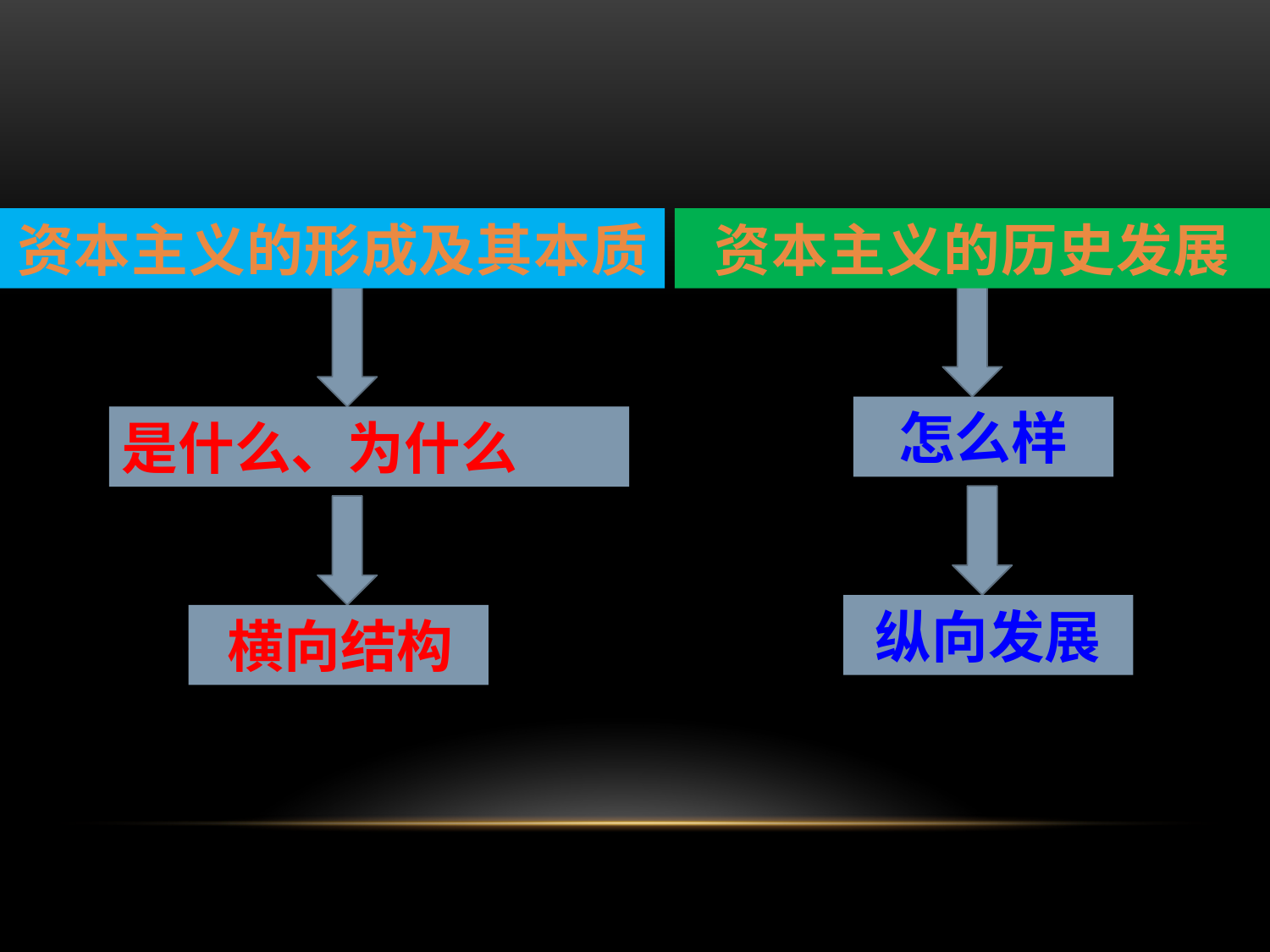

资本主义的形成及其本质
资本主义的历史发展

怎么样
是什么、为什么

纵向发展
 横向结构